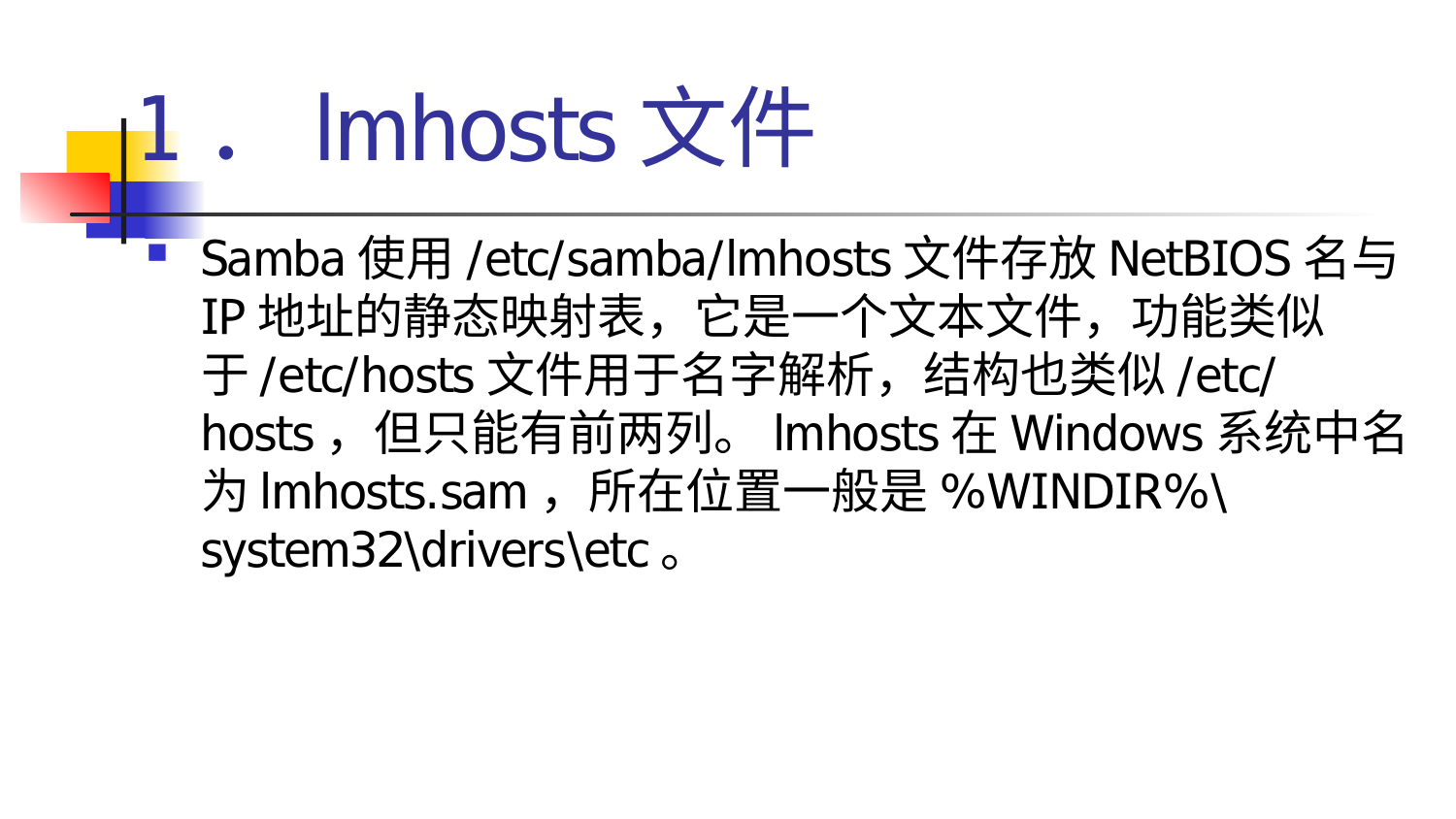

# 1．lmhosts文件
Samba使用/etc/samba/lmhosts文件存放NetBIOS名与IP地址的静态映射表，它是一个文本文件，功能类似于/etc/hosts文件用于名字解析，结构也类似/etc/hosts，但只能有前两列。lmhosts在Windows系统中名为lmhosts.sam，所在位置一般是%WINDIR%\ system32\drivers\etc。